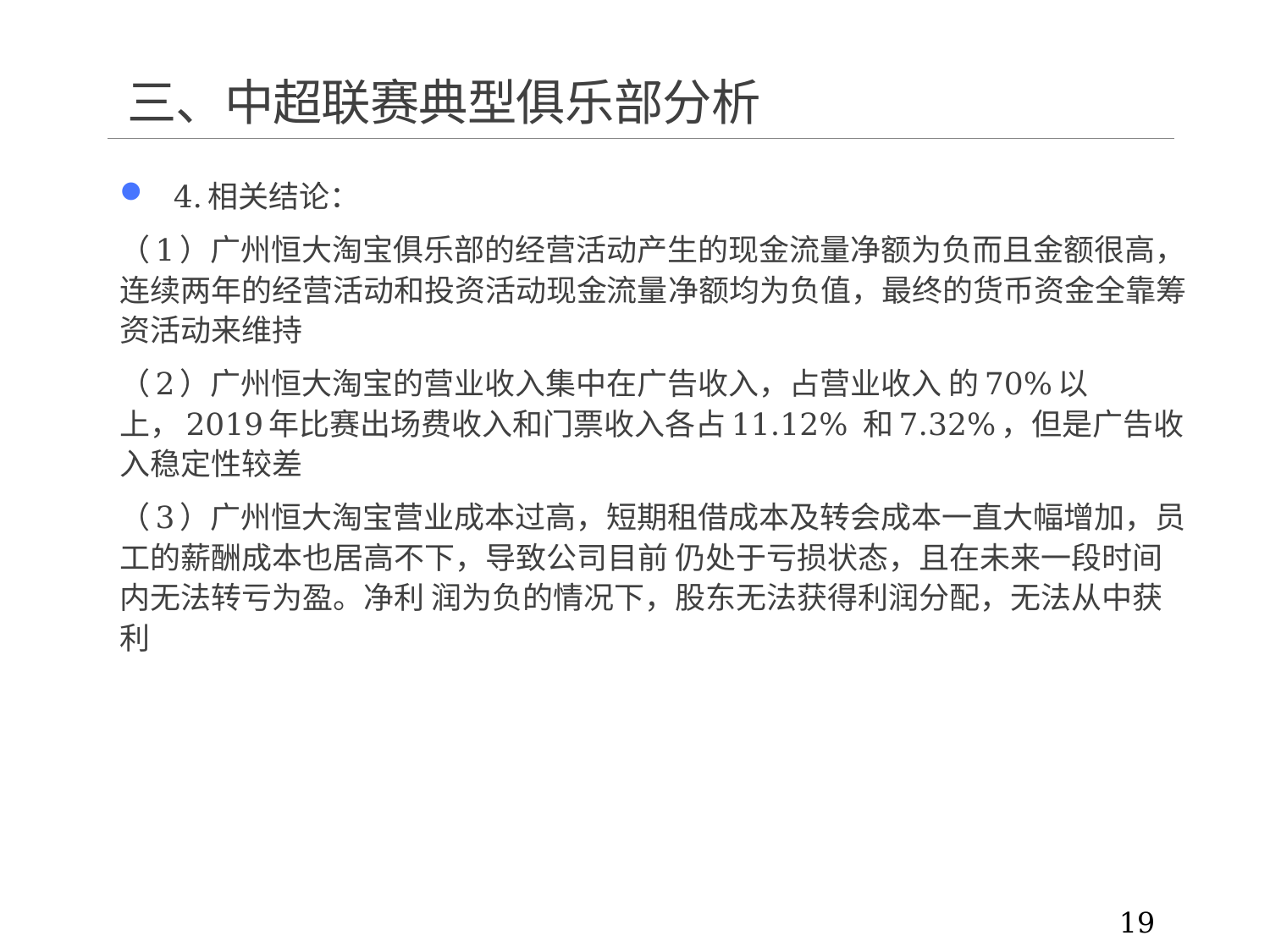

# 三、中超联赛典型俱乐部分析
4.相关结论：
（1）广州恒大淘宝俱乐部的经营活动产生的现金流量净额为负而且金额很高，连续两年的经营活动和投资活动现金流量净额均为负值，最终的货币资金全靠筹资活动来维持
（2）广州恒大淘宝的营业收入集中在广告收入，占营业收入 的70%以上，2019年比赛出场费收入和门票收入各占11.12% 和7.32%，但是广告收入稳定性较差
（3）广州恒大淘宝营业成本过高，短期租借成本及转会成本一直大幅增加，员工的薪酬成本也居高不下，导致公司目前 仍处于亏损状态，且在未来一段时间内无法转亏为盈。净利 润为负的情况下，股东无法获得利润分配，无法从中获利
19